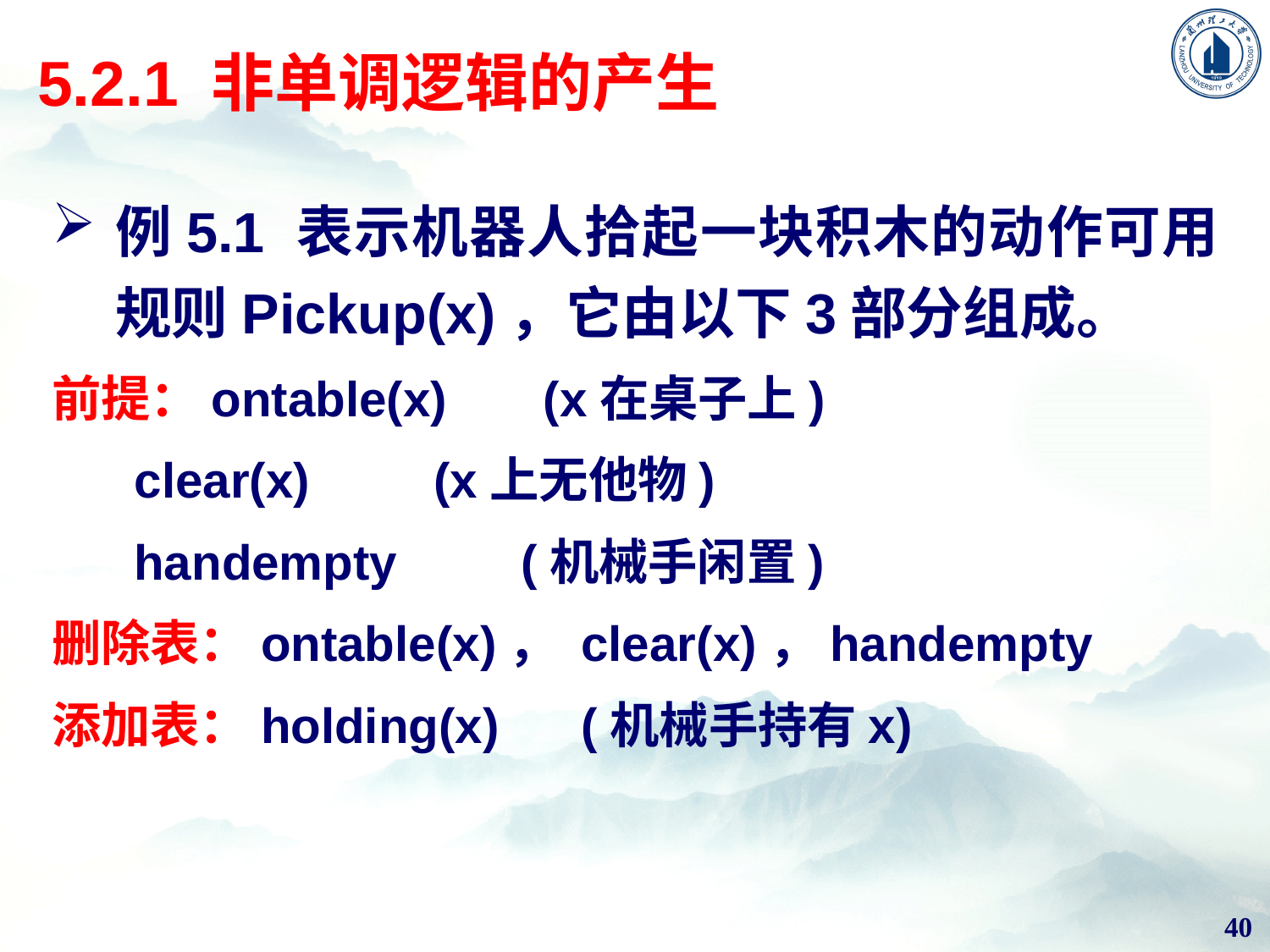

# 5.2.1 非单调逻辑的产生

例5.1 表示机器人拾起一块积木的动作可用规则Pickup(x)，它由以下3部分组成。
前提：ontable(x)       (x在桌子上)
      clear(x)         (x上无他物)
      handempty         (机械手闲置)
删除表：ontable(x)， clear(x)，handempty
添加表：holding(x)      (机械手持有x)

40